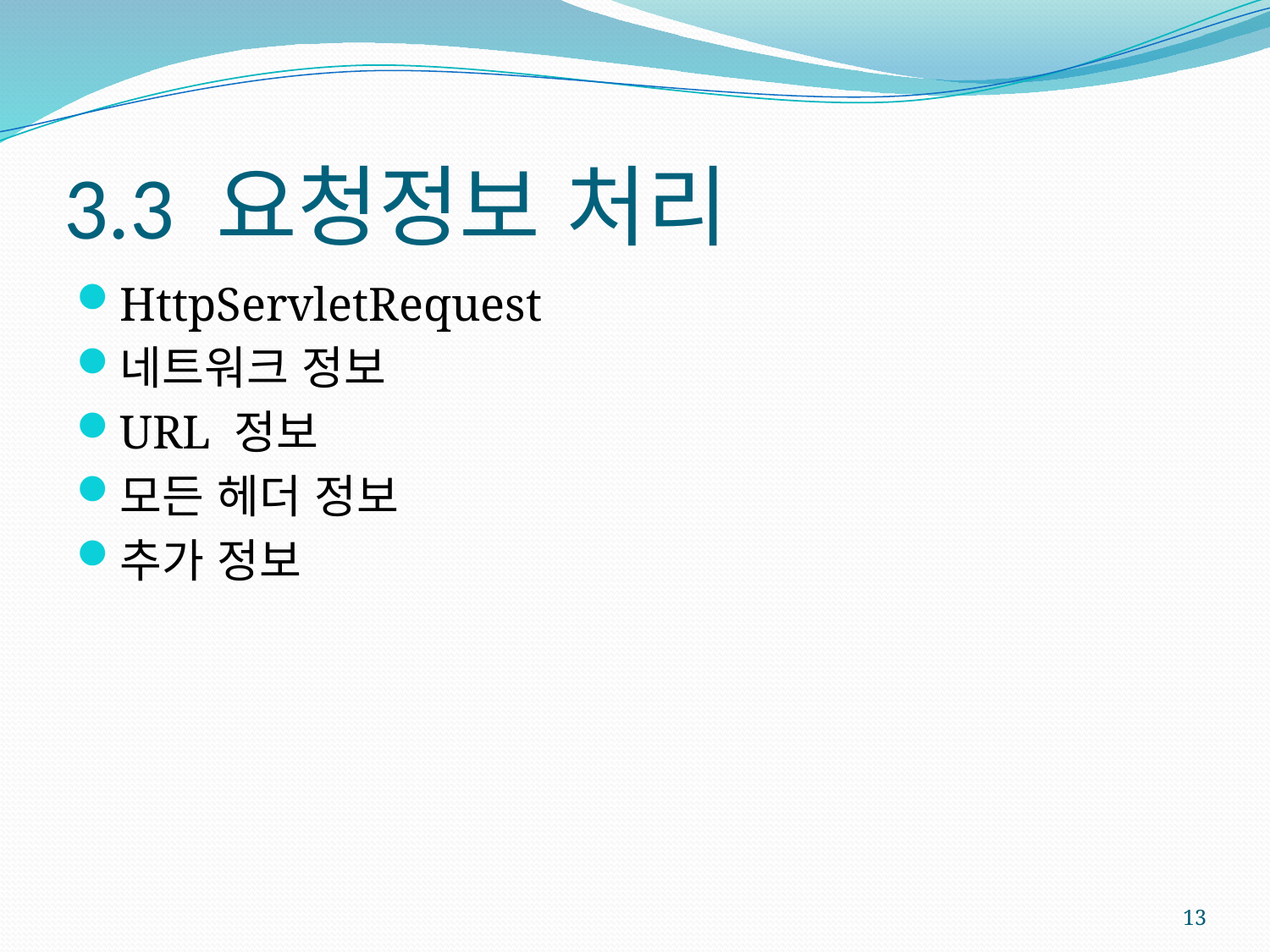

# 3.3 요청정보 처리
HttpServletRequest
네트워크 정보
URL 정보
모든 헤더 정보
추가 정보

13